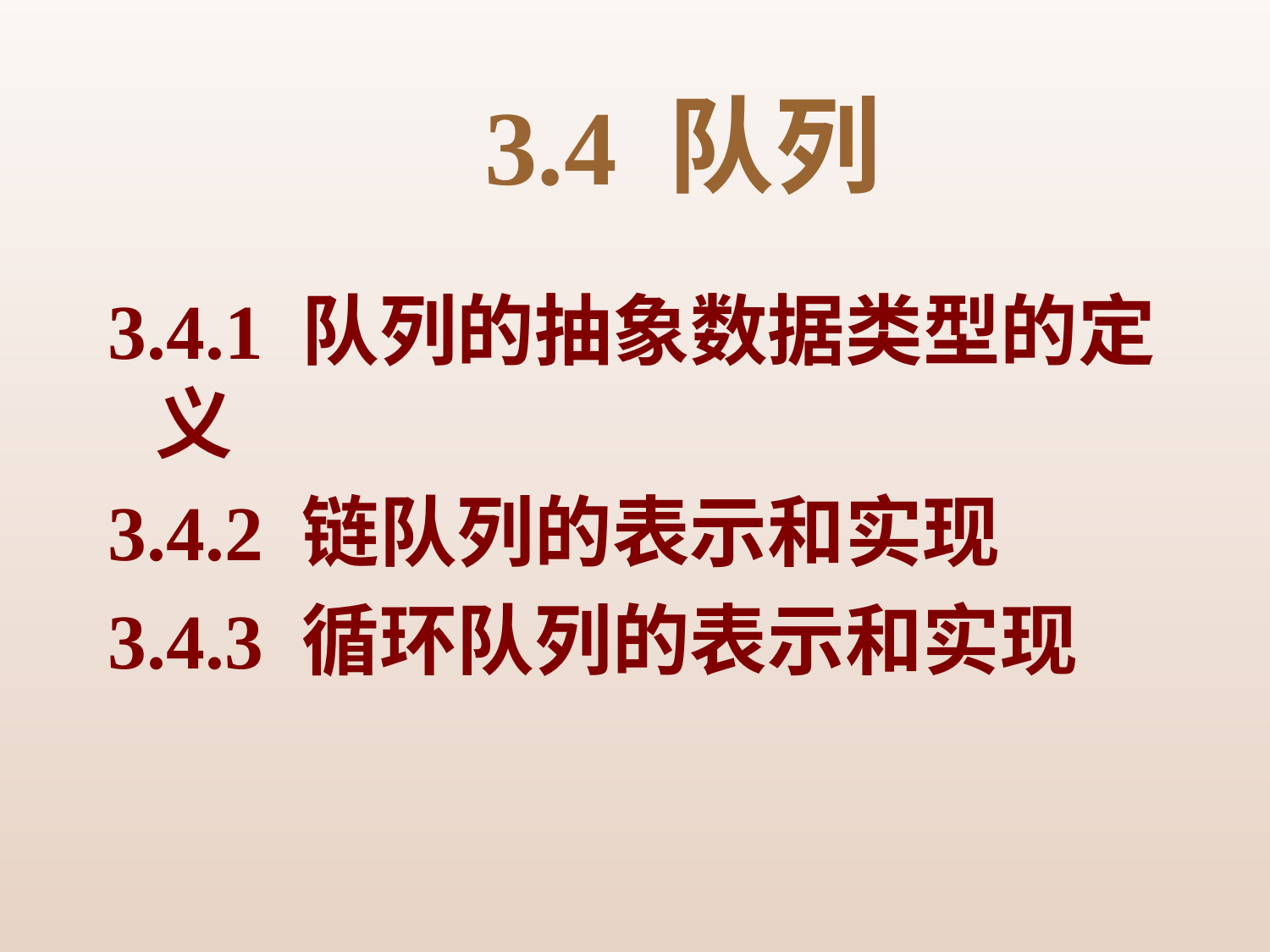

# 3.4 队列
3.4.1 队列的抽象数据类型的定义
3.4.2 链队列的表示和实现
3.4.3 循环队列的表示和实现